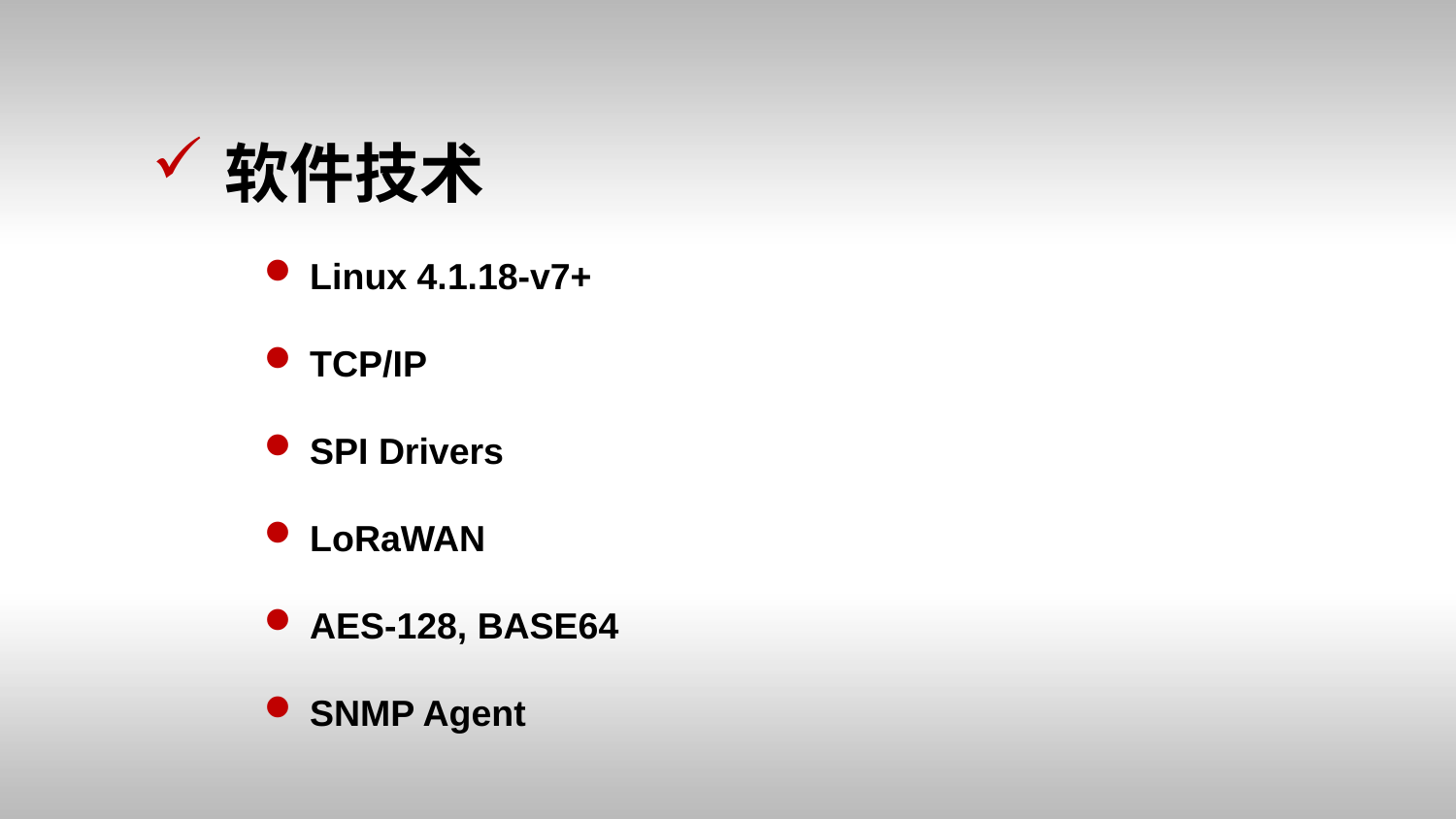

软件技术
Linux 4.1.18-v7+
TCP/IP
SPI Drivers
LoRaWAN
AES-128, BASE64
SNMP Agent